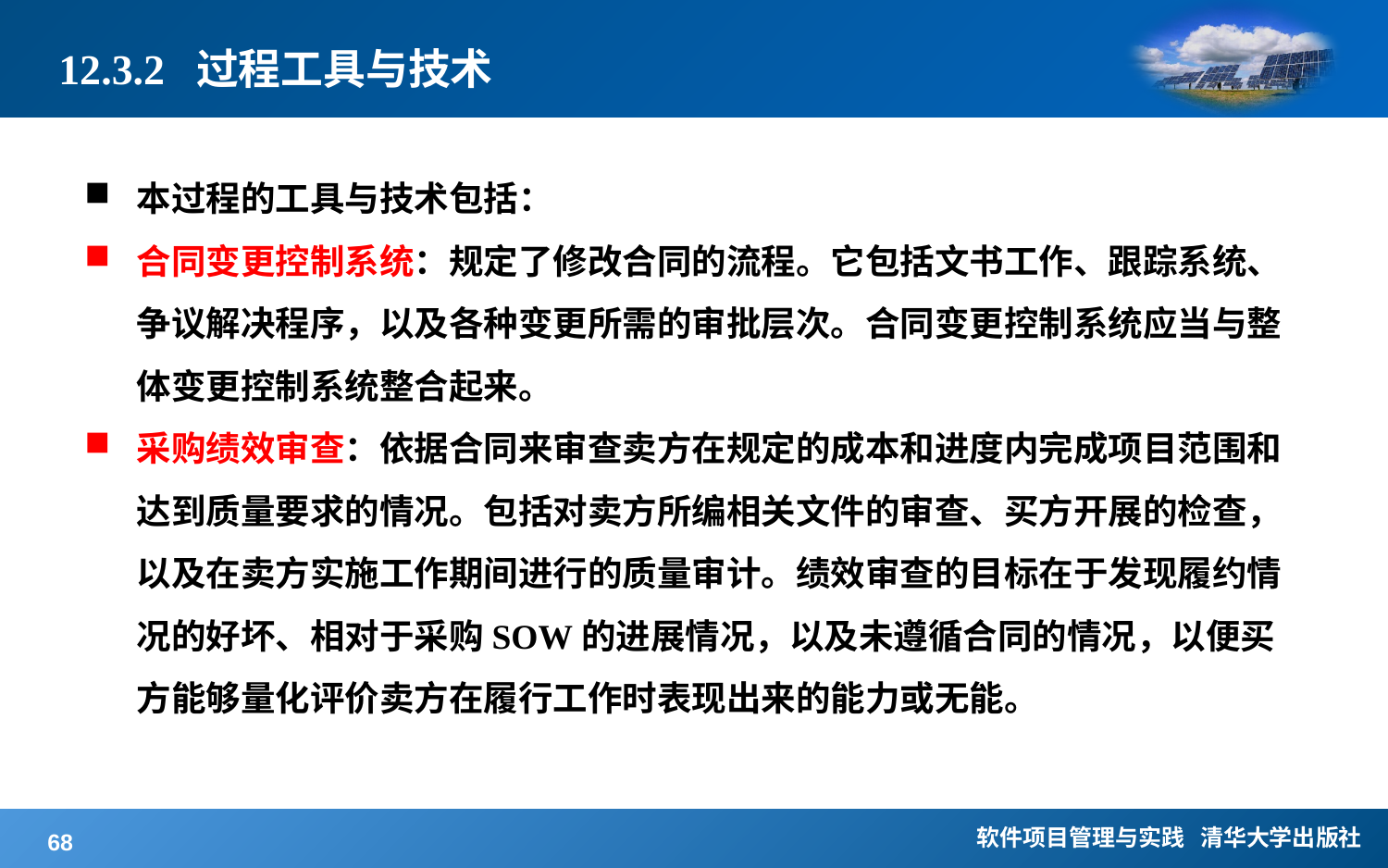

# 12.3.2  过程工具与技术
本过程的工具与技术包括：
合同变更控制系统：规定了修改合同的流程。它包括文书工作、跟踪系统、争议解决程序，以及各种变更所需的审批层次。合同变更控制系统应当与整体变更控制系统整合起来。
采购绩效审查：依据合同来审查卖方在规定的成本和进度内完成项目范围和达到质量要求的情况。包括对卖方所编相关文件的审查、买方开展的检查，以及在卖方实施工作期间进行的质量审计。绩效审查的目标在于发现履约情况的好坏、相对于采购SOW的进展情况，以及未遵循合同的情况，以便买方能够量化评价卖方在履行工作时表现出来的能力或无能。